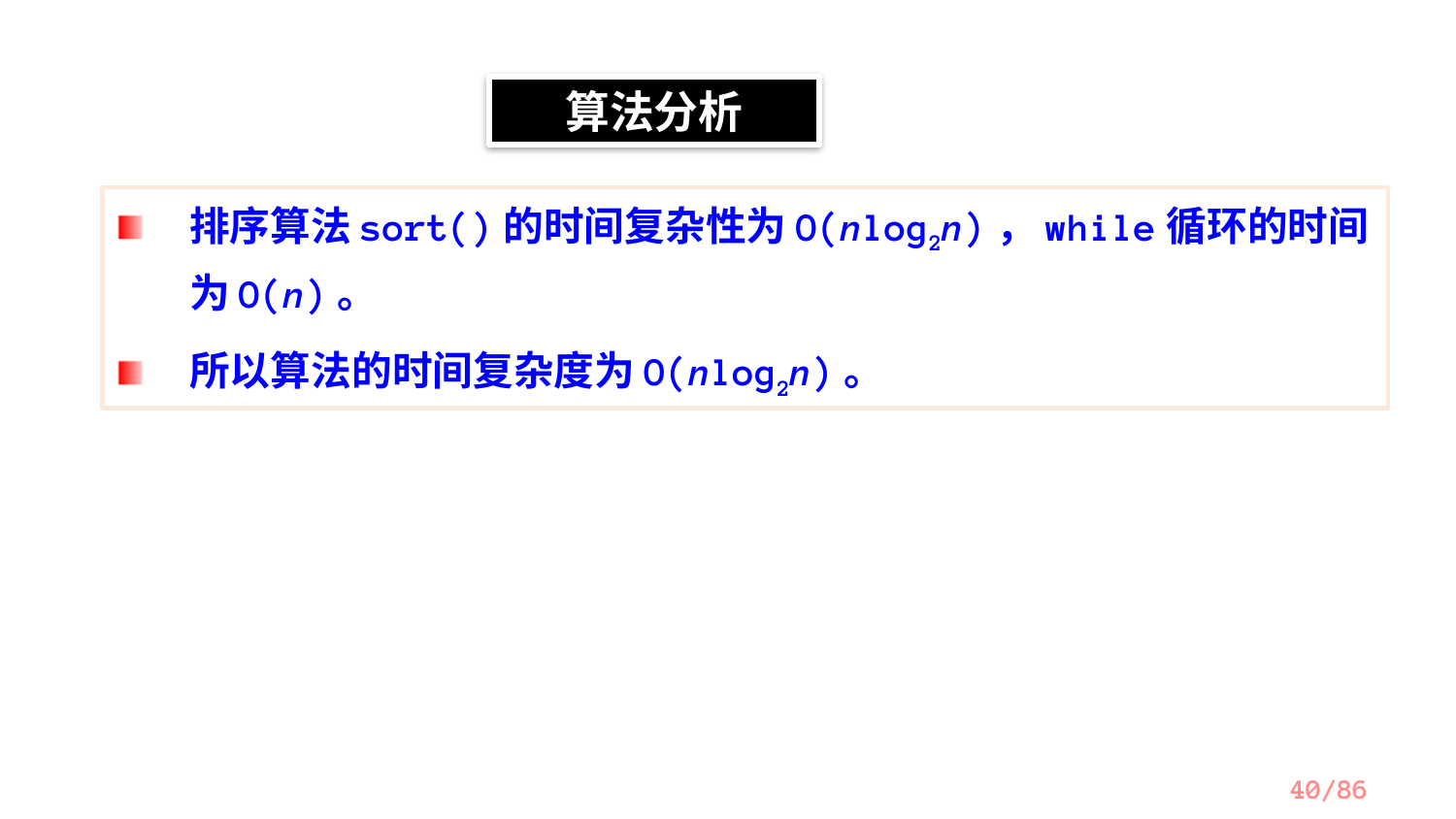

算法分析
排序算法sort()的时间复杂性为O(nlog2n)，while循环的时间为O(n)。
所以算法的时间复杂度为O(nlog2n)。
40/86